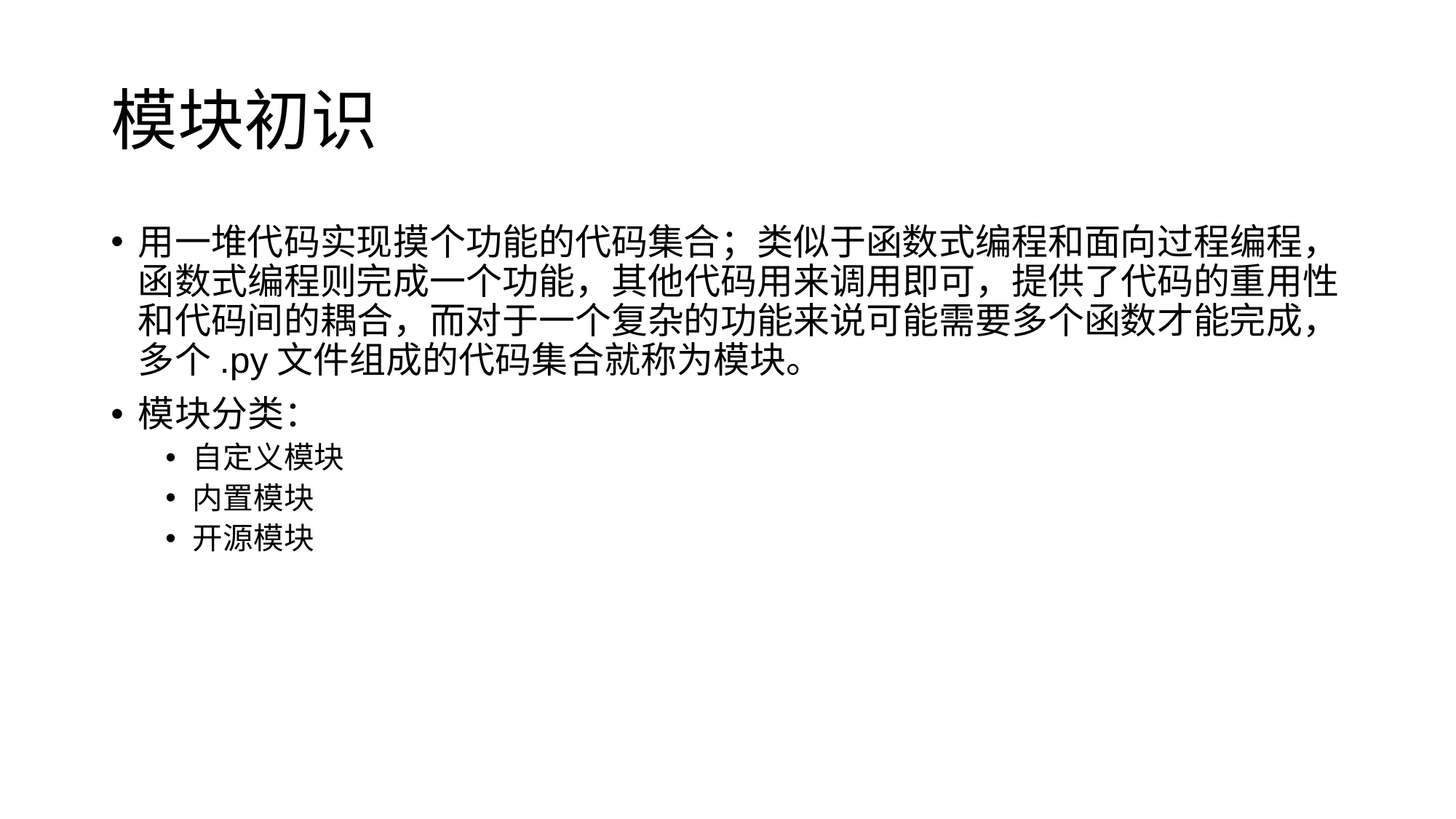

# 模块初识
用一堆代码实现摸个功能的代码集合；类似于函数式编程和面向过程编程，函数式编程则完成一个功能，其他代码用来调用即可，提供了代码的重用性和代码间的耦合，而对于一个复杂的功能来说可能需要多个函数才能完成，多个.py文件组成的代码集合就称为模块。
模块分类：
自定义模块
内置模块
开源模块